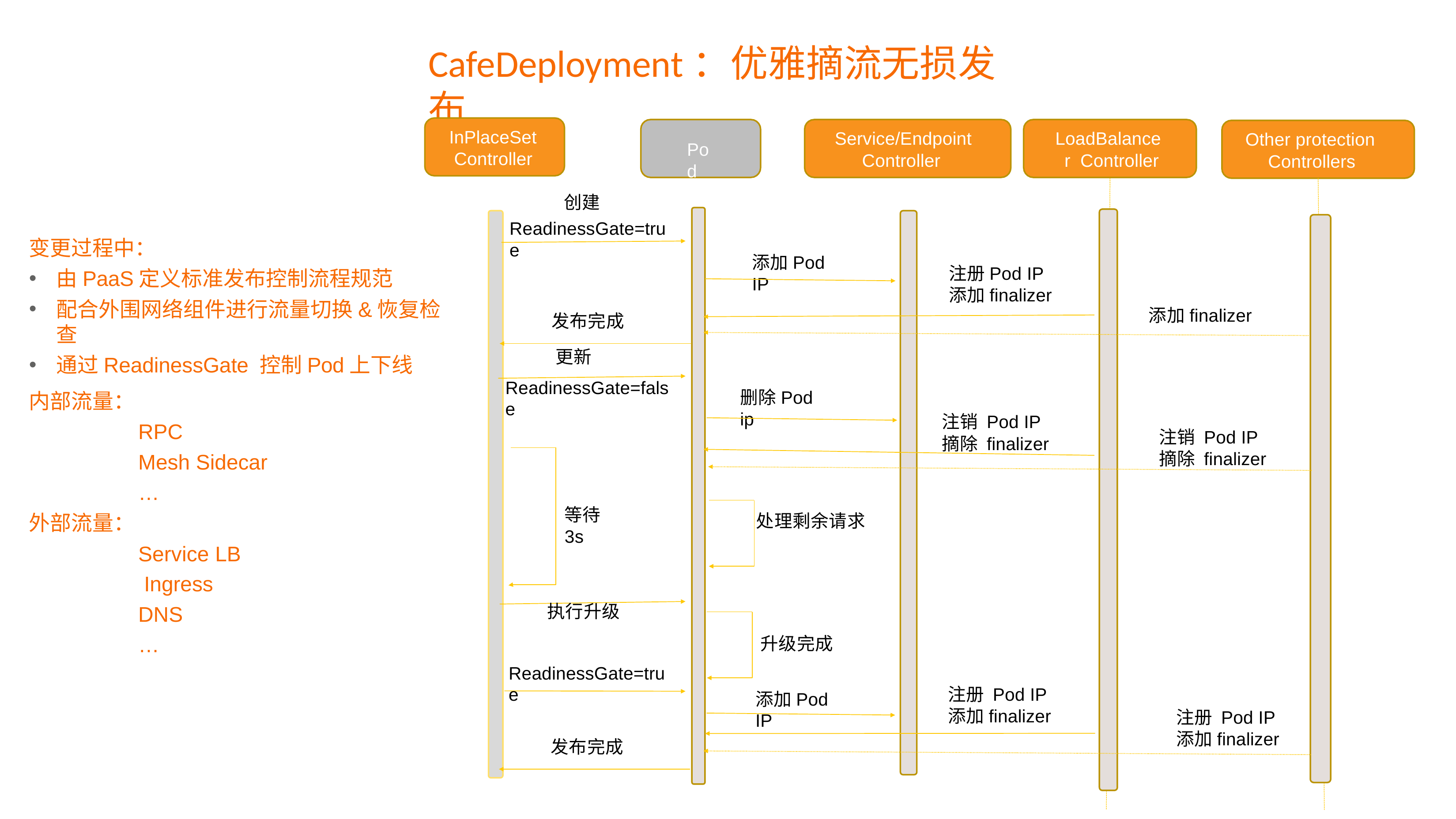

# CafeDeployment：优雅摘流无损发布

InPlaceSet  Controller
Service/Endpoint  Controller
LoadBalancer  Controller
Other protection  Controllers
Pod

创建

ReadinessGate=true
变更过程中：
由PaaS定义标准发布控制流程规范
配合外围网络组件进行流量切换&恢复检查
通过ReadinessGate 控制Pod上下线

添加Pod IP
注册Pod IP
添加finalizer

添加finalizer
发布完成

更新
ReadinessGate=false

删除Pod ip
内部流量：
注销 Pod IP
摘除 finalizer
RPC
Mesh Sidecar
…

注销 Pod IP
摘除 finalizer

等待3s
处理剩余请求
外部流量：
Service LB  Ingress  DNS
…

执行升级

升级完成
ReadinessGate=true

注册 Pod IP
添加finalizer
添加Pod IP

注册 Pod IP
添加finalizer

发布完成